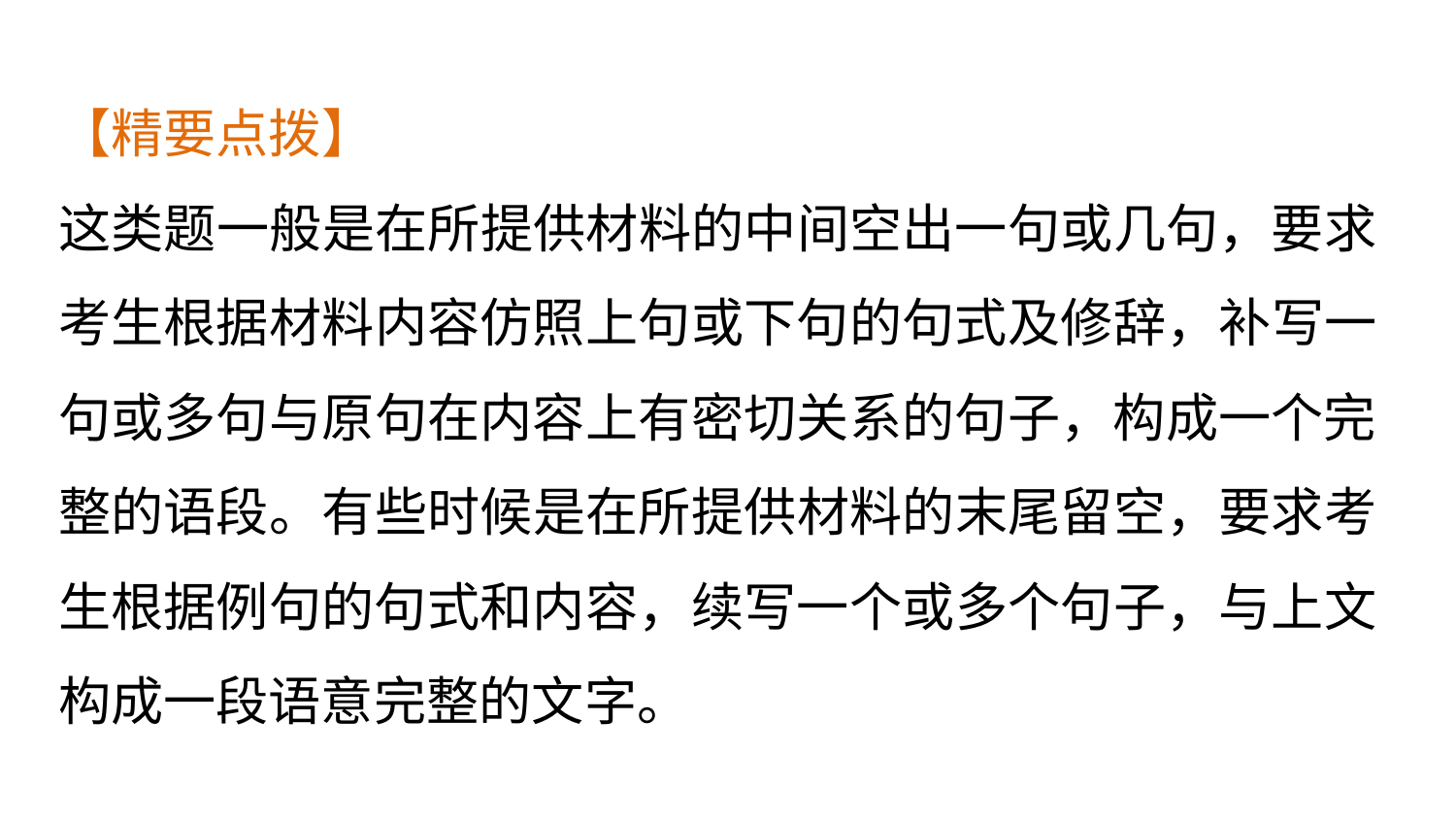

【精要点拨】
这类题一般是在所提供材料的中间空出一句或几句，要求考生根据材料内容仿照上句或下句的句式及修辞，补写一句或多句与原句在内容上有密切关系的句子，构成一个完整的语段。有些时候是在所提供材料的末尾留空，要求考生根据例句的句式和内容，续写一个或多个句子，与上文构成一段语意完整的文字。